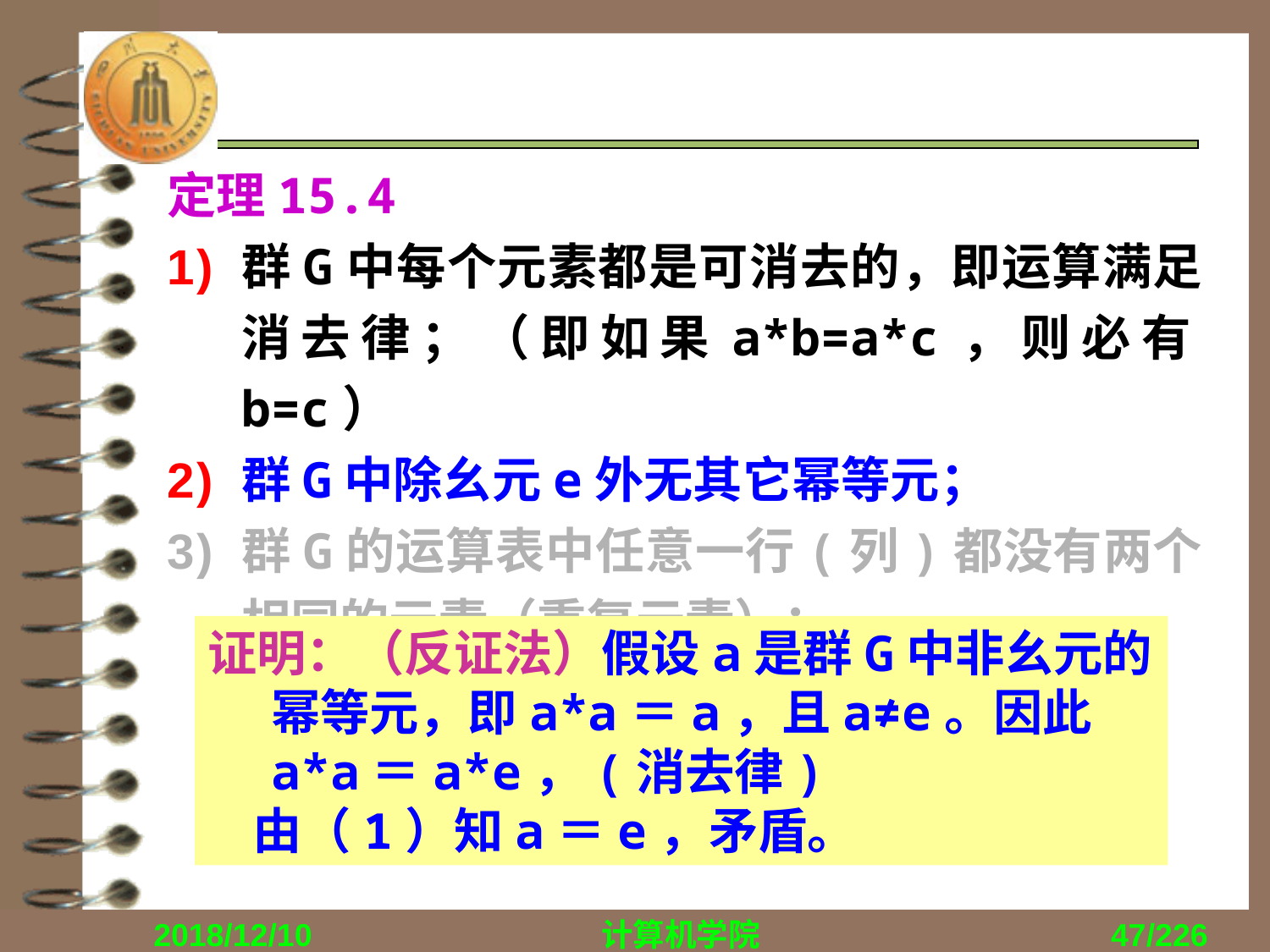

#
定理15.4
群G中每个元素都是可消去的，即运算满足消去律；（即如果a*b=a*c，则必有b=c）
群G中除幺元e外无其它幂等元；
群G的运算表中任意一行(列)都没有两个相同的元素（重复元素）；
证明：（反证法）假设a是群G中非幺元的幂等元，即a*a＝a，且a≠e。因此a*a＝a*e，(消去律)
   由（1）知a＝e，矛盾。
2018/12/10
计算机学院
47/226